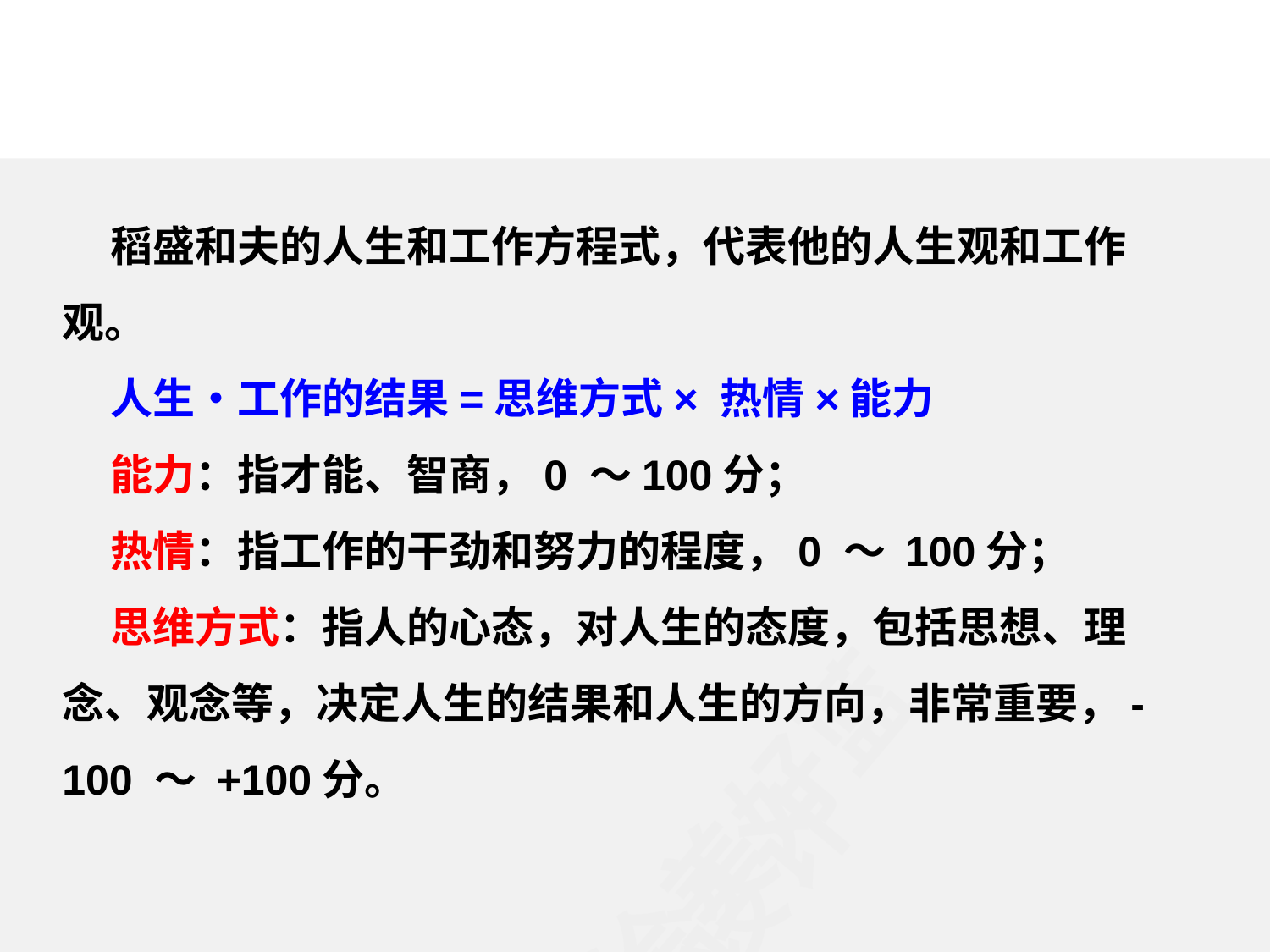

稻盛和夫的人生和工作方程式，代表他的人生观和工作观。
    人生•工作的结果=思维方式× 热情×能力
    能力：指才能、智商，0 ～100分；
    热情：指工作的干劲和努力的程度，0 ～ 100分；
    思维方式：指人的心态，对人生的态度，包括思想、理念、观念等，决定人生的结果和人生的方向，非常重要，-100 ～ +100分。